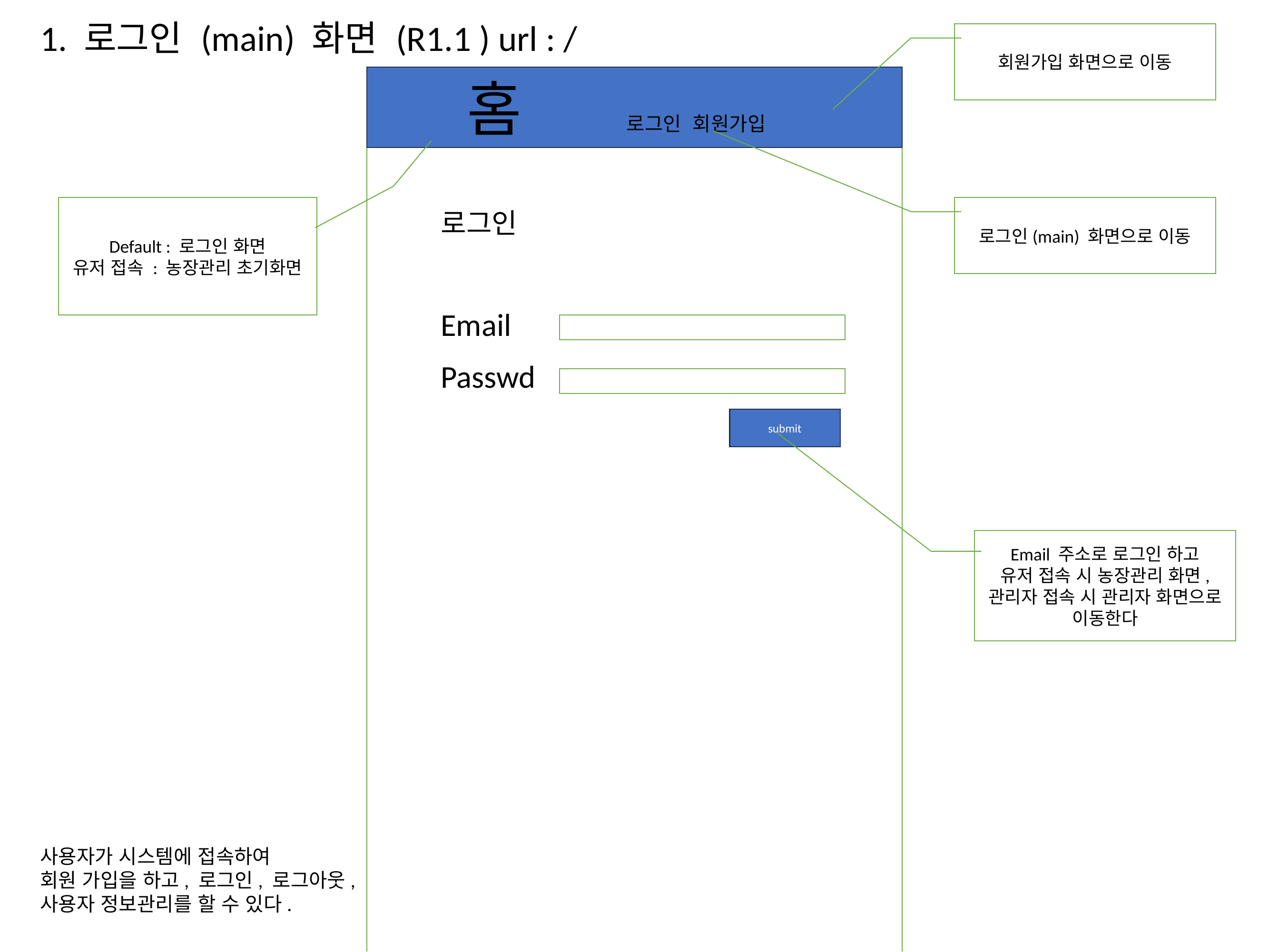

1. 로그인 (main) 화면 (R1.1 ) url : /
회원가입 화면으로 이동

# 홈		 로그인  회원가입

Default : 로그인 화면
유저 접속 : 농장관리 초기화면
로그인(main) 화면으로 이동
로그인

Email
Passwd

submit
Email 주소로 로그인 하고
유저 접속 시 농장관리 화면,
관리자 접속 시 관리자 화면으로 이동한다
사용자가 시스템에 접속하여
회원 가입을 하고, 로그인, 로그아웃,
사용자 정보관리를 할 수 있다.